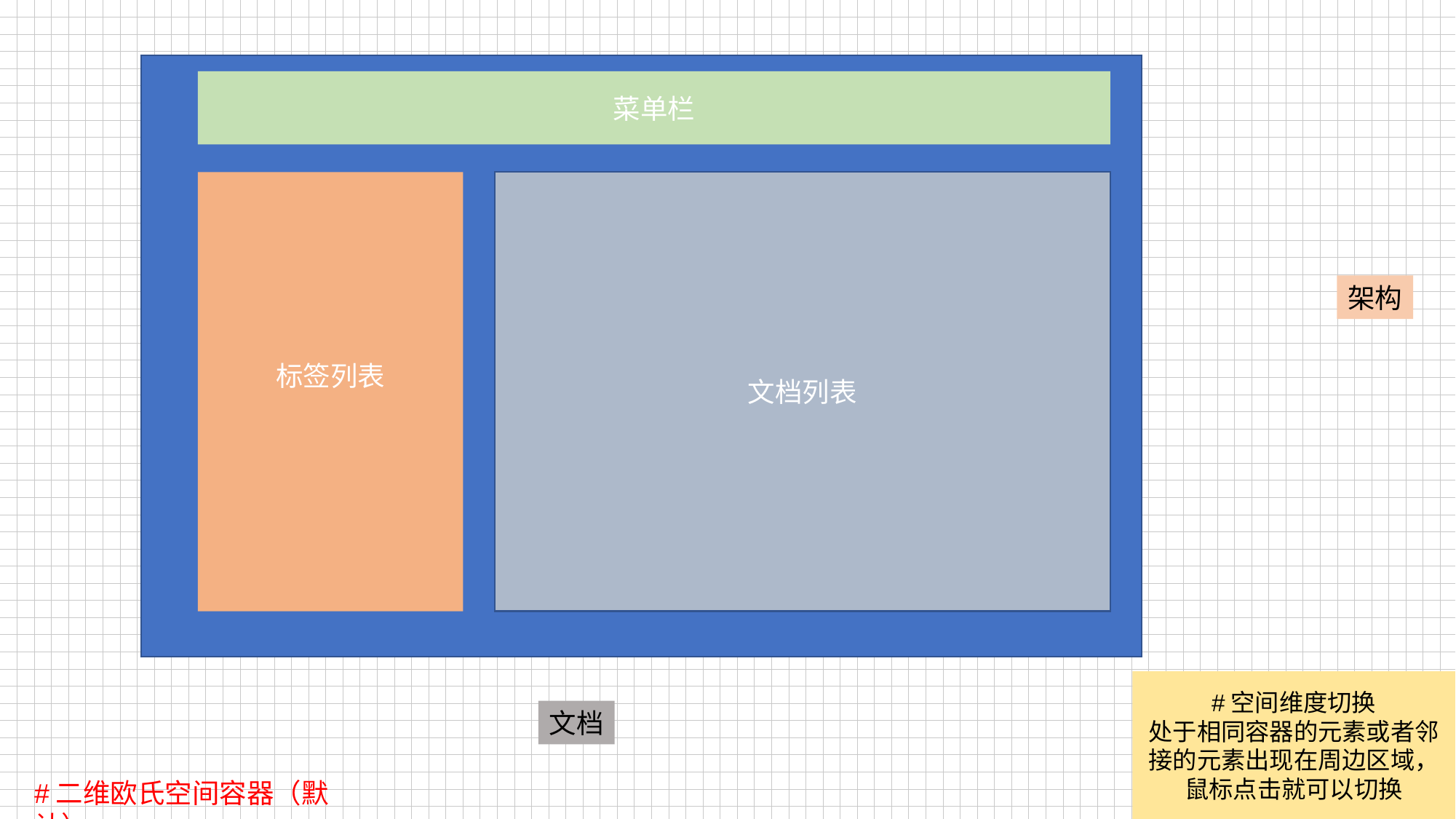

文档列表
标签列表

菜单栏
架构
界面设计
#空间维度切换
处于相同容器的元素或者邻接的元素出现在周边区域，鼠标点击就可以切换
文档
#二维欧氏空间容器（默认）